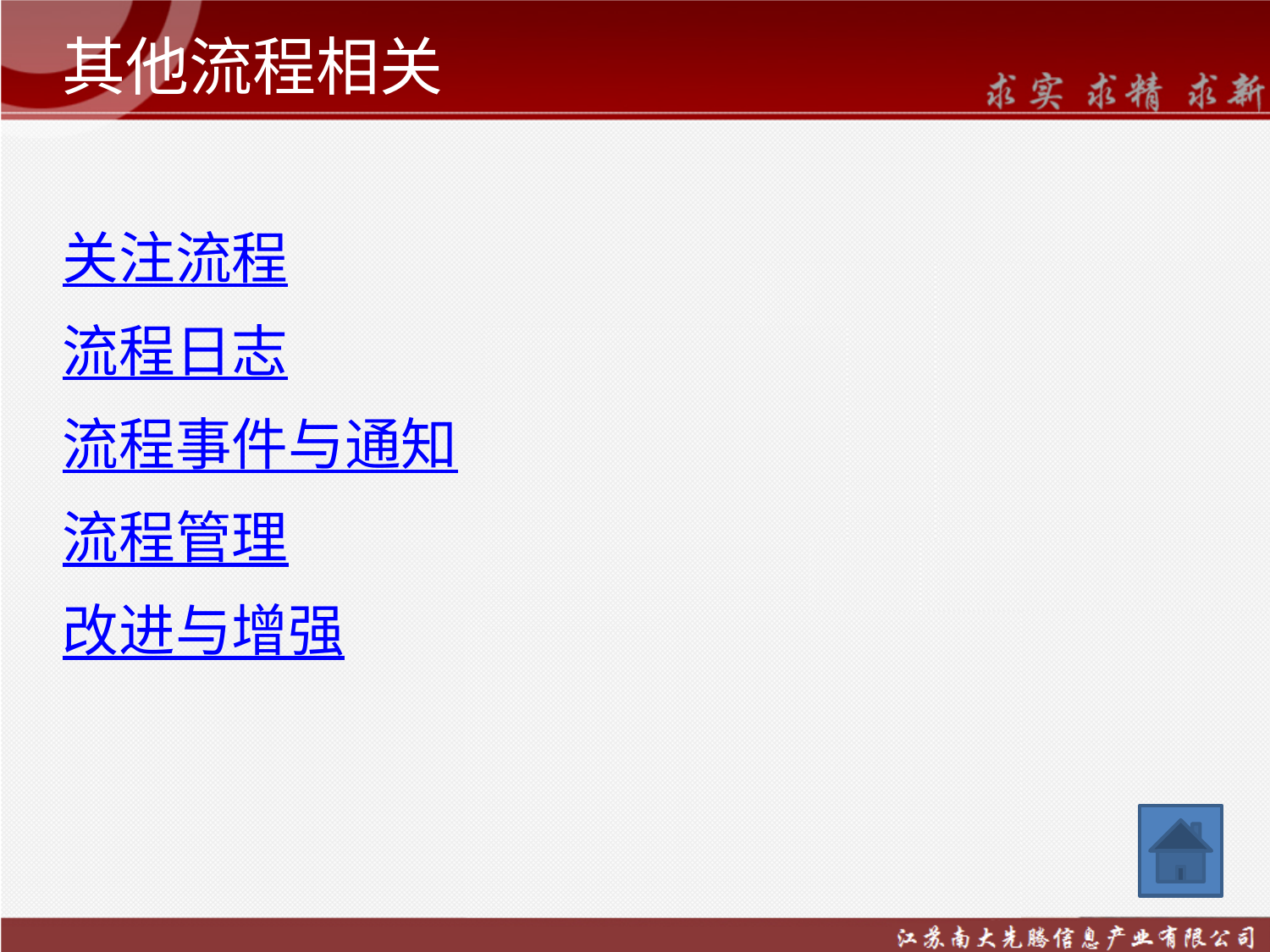

# 其他流程相关
关注流程
流程日志
流程事件与通知
流程管理
改进与增强